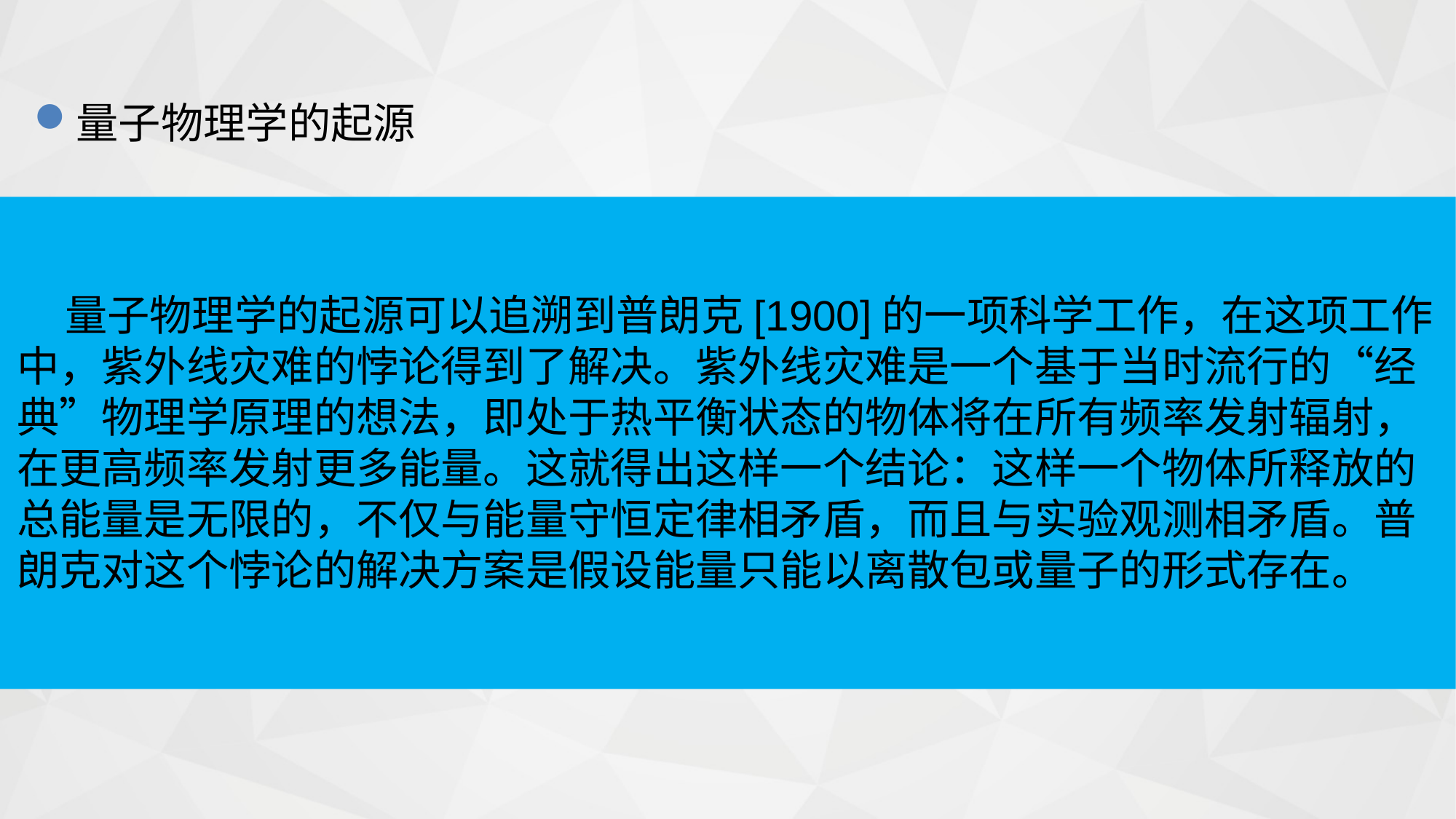

量子物理学的起源

    量子物理学的起源可以追溯到普朗克[1900]的一项科学工作，在这项工作中，紫外线灾难的悖论得到了解决。紫外线灾难是一个基于当时流行的“经典”物理学原理的想法，即处于热平衡状态的物体将在所有频率发射辐射，在更高频率发射更多能量。这就得出这样一个结论：这样一个物体所释放的总能量是无限的，不仅与能量守恒定律相矛盾，而且与实验观测相矛盾。普朗克对这个悖论的解决方案是假设能量只能以离散包或量子的形式存在。